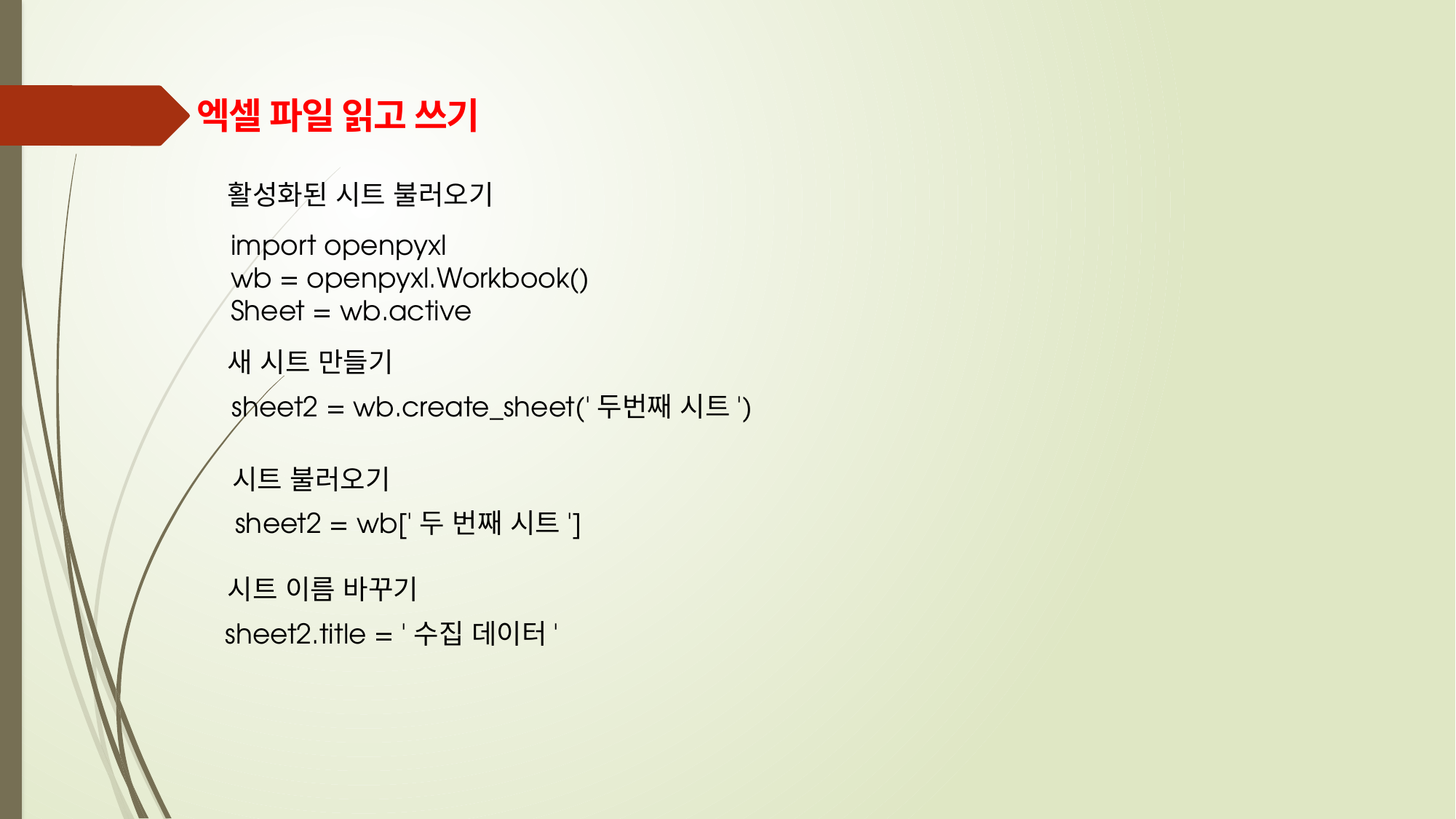

엑셀 파일 읽고 쓰기
    활성화된 시트 불러오기
import openpyxl
wb = openpyxl.Workbook()
Sheet = wb.active
    새 시트 만들기
sheet2 = wb.create_sheet('두번째 시트')
    시트 불러오기
sheet2 = wb['두 번째 시트']
    시트 이름 바꾸기
sheet2.title = '수집 데이터'